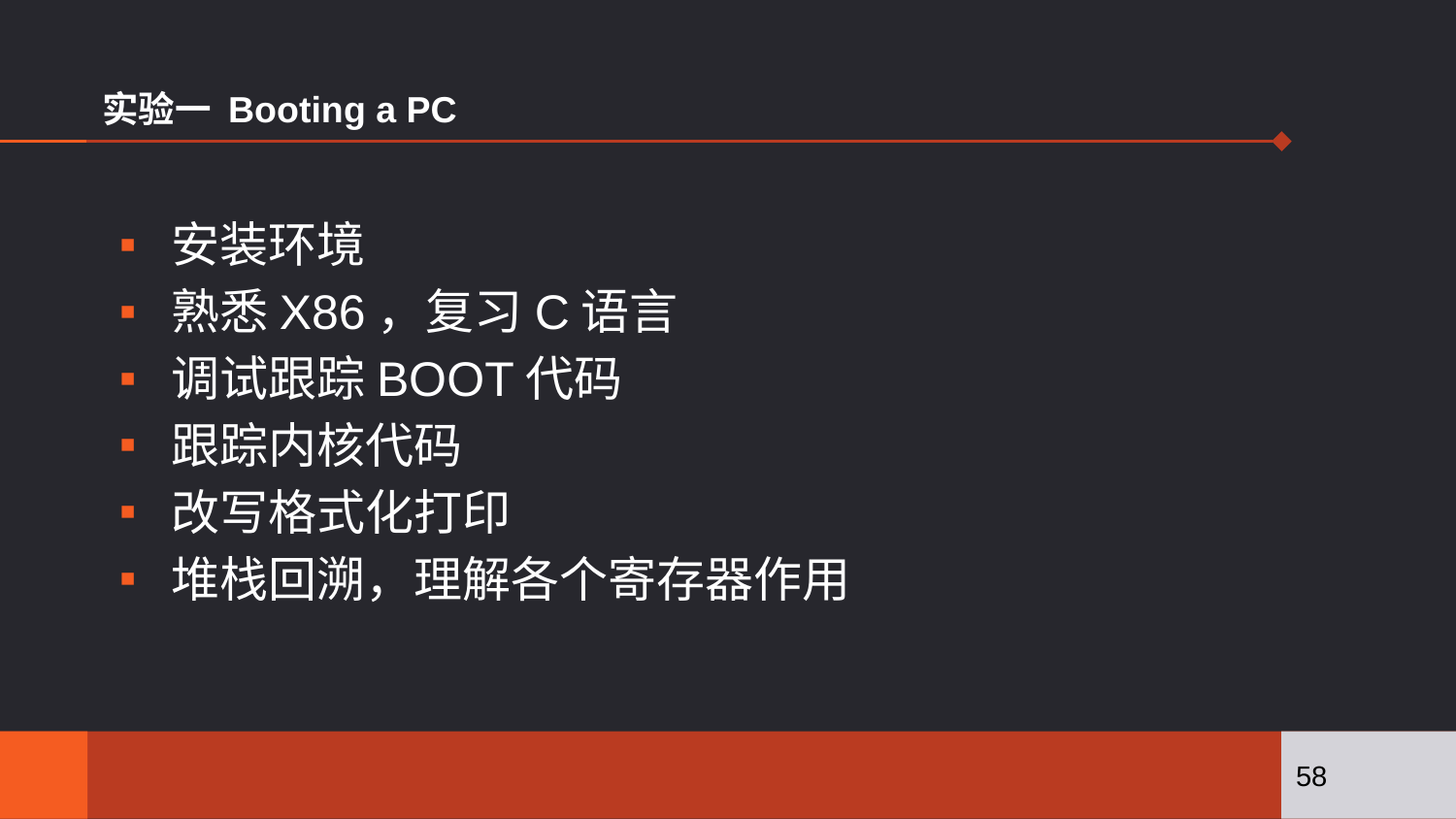

# 实验一 Booting a PC
安装环境
熟悉X86，复习C语言
调试跟踪BOOT代码
跟踪内核代码
改写格式化打印
堆栈回溯，理解各个寄存器作用
58